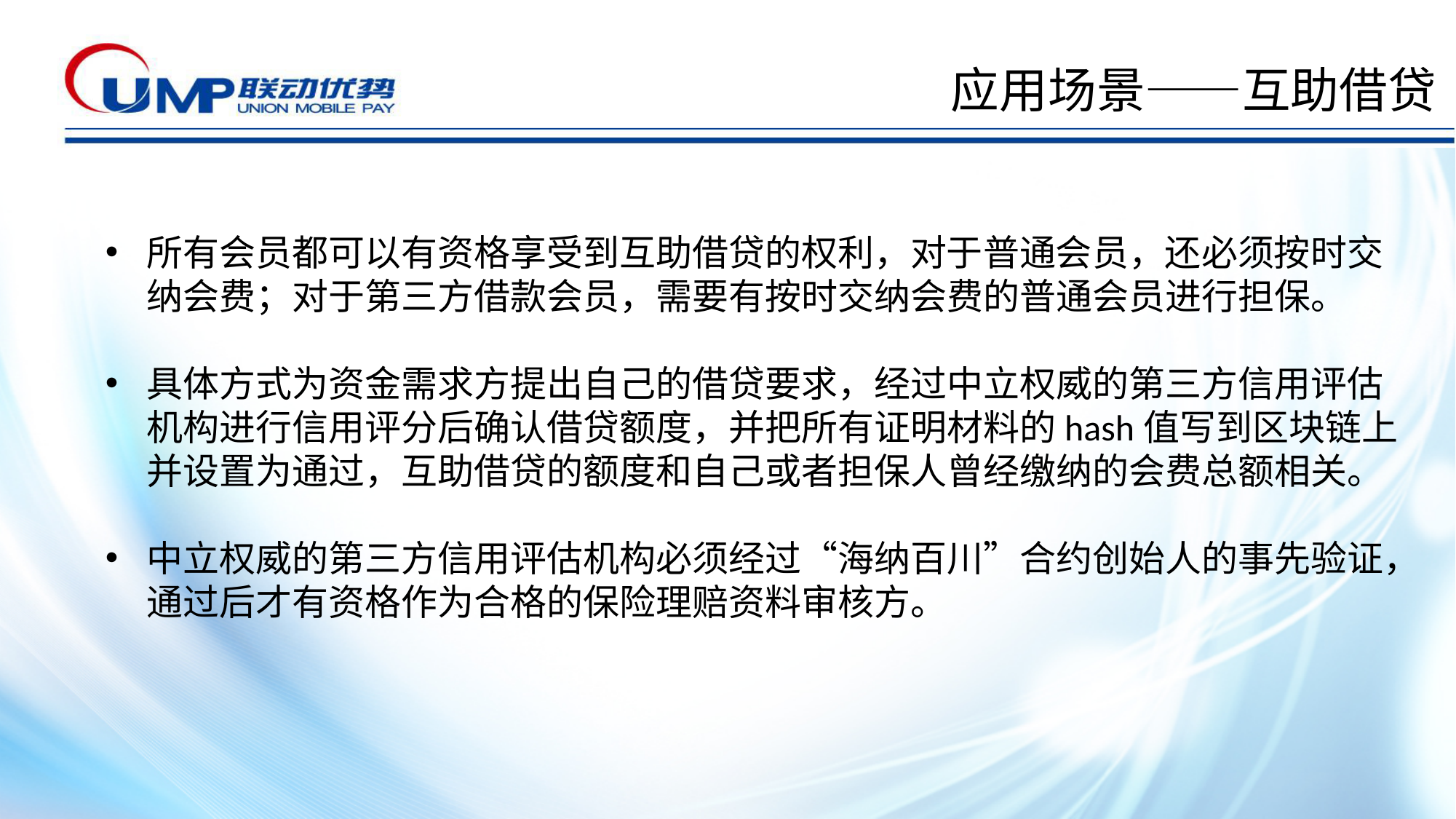

# 应用场景——互助借贷
所有会员都可以有资格享受到互助借贷的权利，对于普通会员，还必须按时交纳会费；对于第三方借款会员，需要有按时交纳会费的普通会员进行担保。

具体方式为资金需求方提出自己的借贷要求，经过中立权威的第三方信用评估机构进行信用评分后确认借贷额度，并把所有证明材料的hash值写到区块链上并设置为通过，互助借贷的额度和自己或者担保人曾经缴纳的会费总额相关。

中立权威的第三方信用评估机构必须经过“海纳百川”合约创始人的事先验证，通过后才有资格作为合格的保险理赔资料审核方。